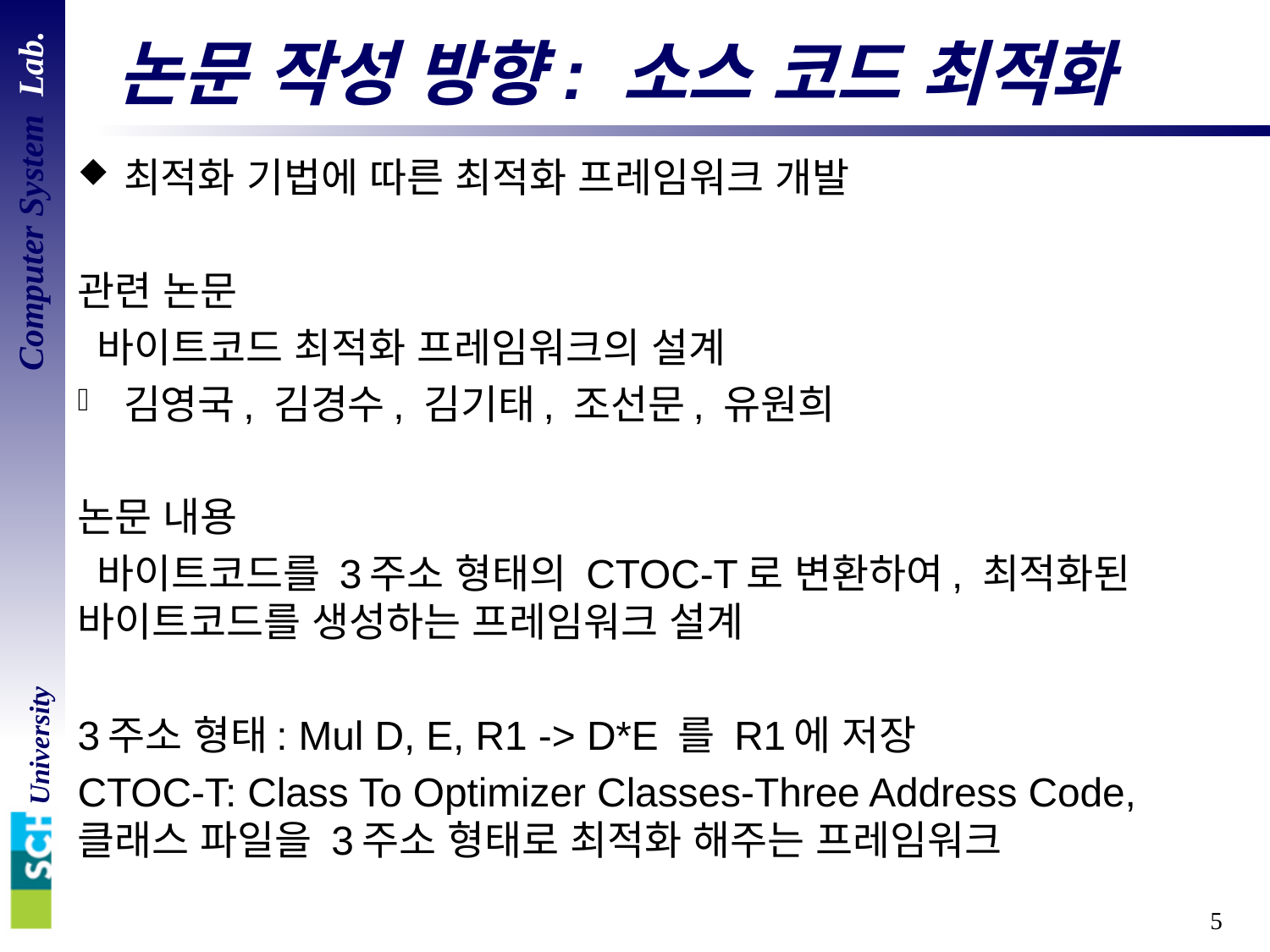

# 논문 작성 방향: 소스 코드 최적화
최적화 기법에 따른 최적화 프레임워크 개발

관련 논문
 바이트코드 최적화 프레임워크의 설계
김영국, 김경수, 김기태, 조선문, 유원희

논문 내용
 바이트코드를 3주소 형태의 CTOC-T로 변환하여, 최적화된
바이트코드를 생성하는 프레임워크 설계

3주소 형태: Mul D, E, R1 -> D*E 를 R1에 저장
CTOC-T: Class To Optimizer Classes-Three Address Code, 클래스 파일을 3주소 형태로 최적화 해주는 프레임워크